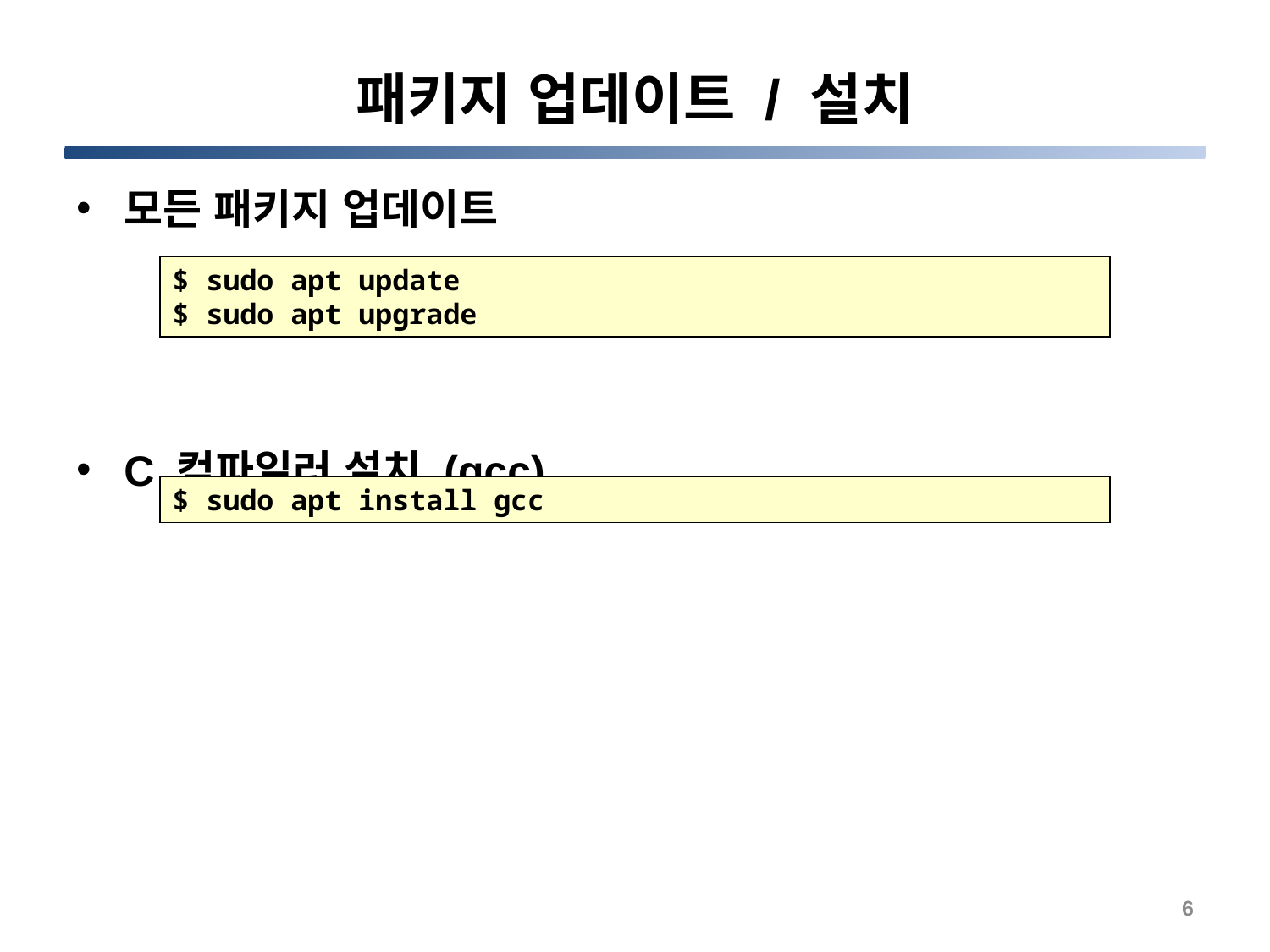

# 패키지 업데이트 / 설치
모든 패키지 업데이트

C 컴파일러 설치 (gcc)

$ sudo apt update
$ sudo apt upgrade
$ sudo apt install gcc
6